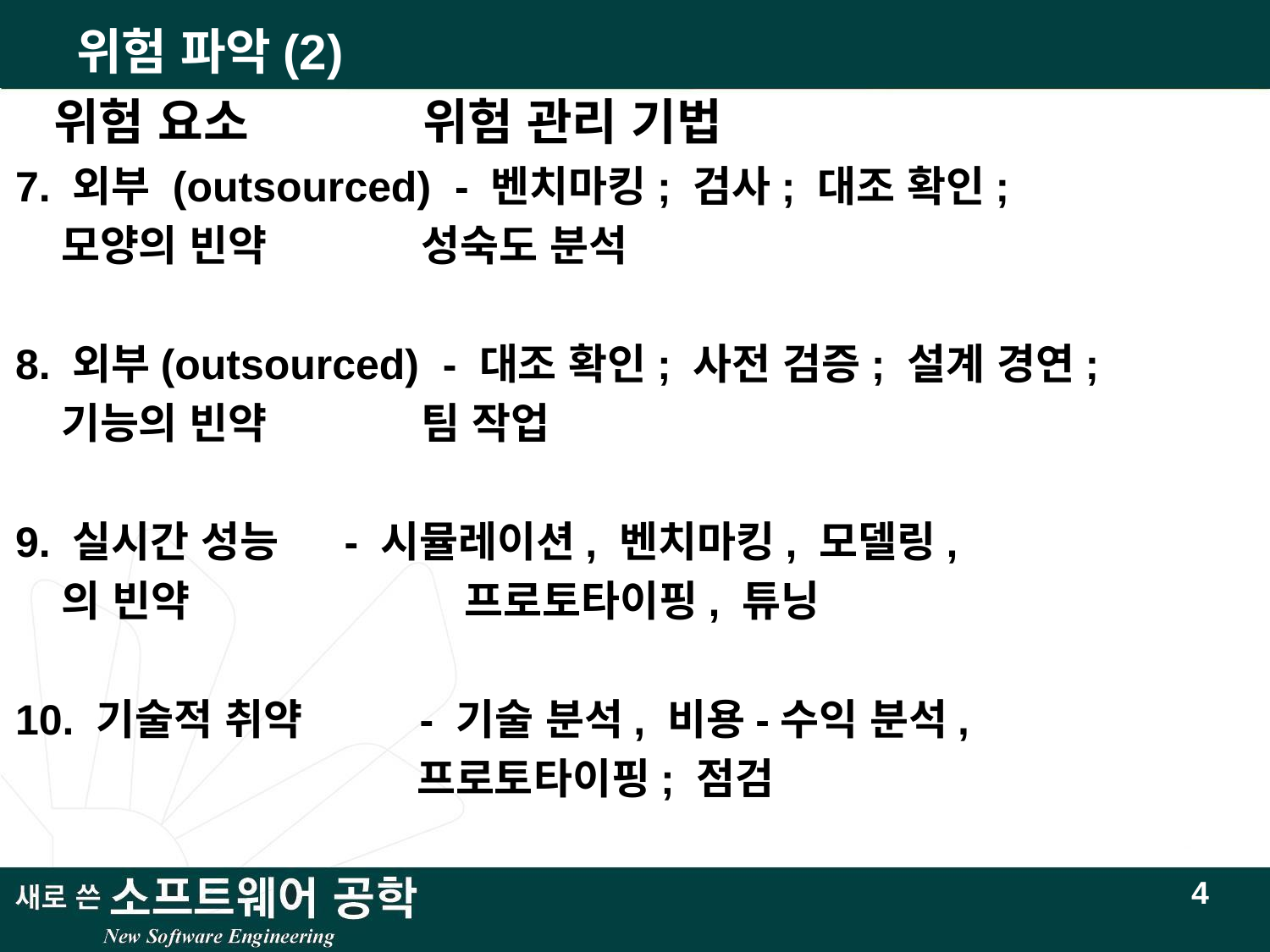

# 위험 파악(2)
   위험 요소	         위험 관리 기법
7. 외부 (outsourced)  - 벤치마킹; 검사; 대조 확인;
   모양의 빈약             성숙도 분석

8. 외부(outsourced)  - 대조 확인; 사전 검증; 설계 경연;
   기능의 빈약             팀 작업

9. 실시간 성능	   - 시뮬레이션, 벤치마킹, 모델링,
   의 빈약	              프로토타이핑, 튜닝

10. 기술적 취약         - 기술 분석, 비용-수익 분석,
                                 프로토타이핑; 점검
4